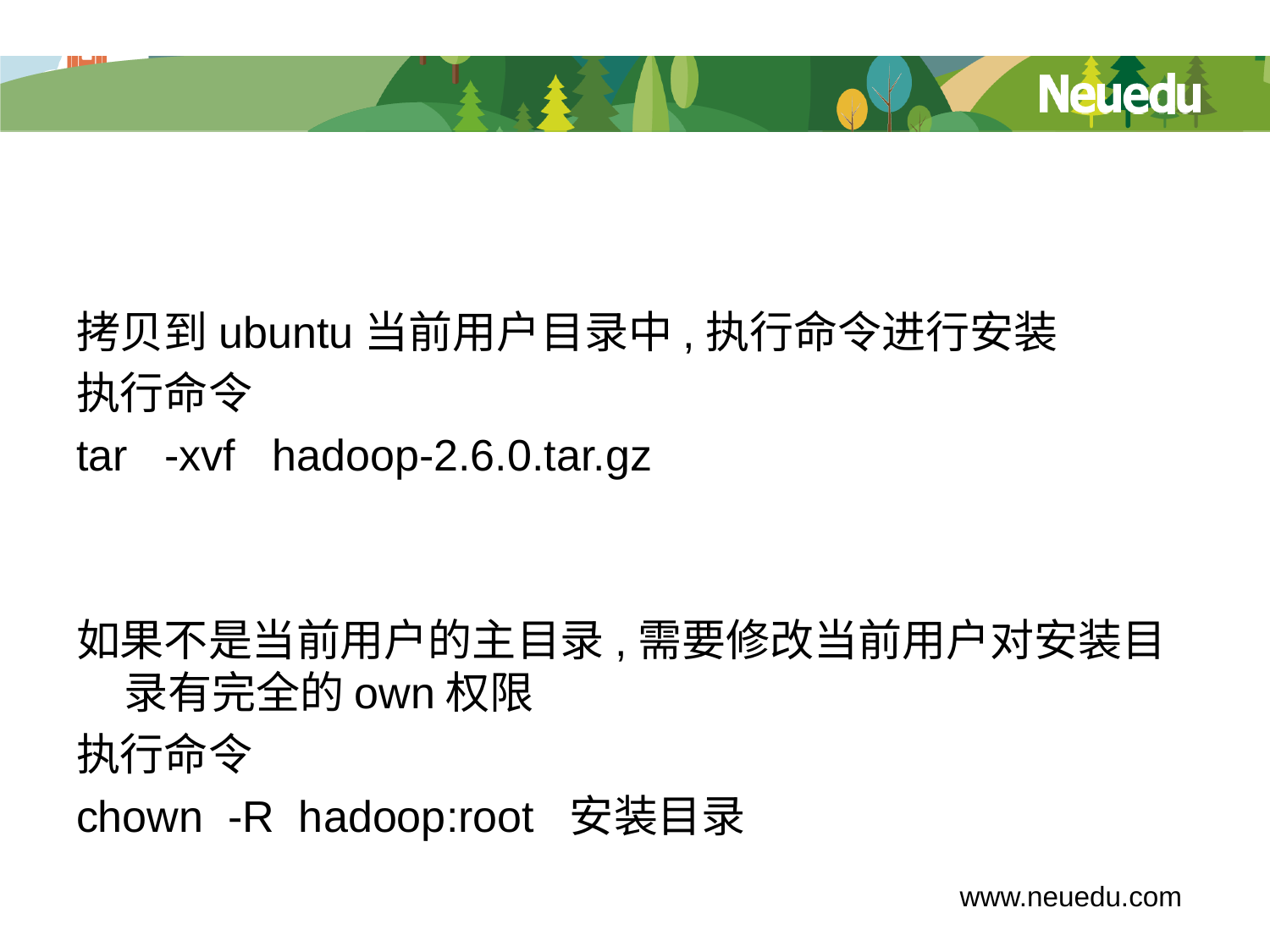

#
拷贝到ubuntu当前用户目录中,执行命令进行安装
执行命令
tar   -xvf   hadoop-2.6.0.tar.gz

如果不是当前用户的主目录,需要修改当前用户对安装目录有完全的own权限
执行命令
chown  -R  hadoop:root  安装目录